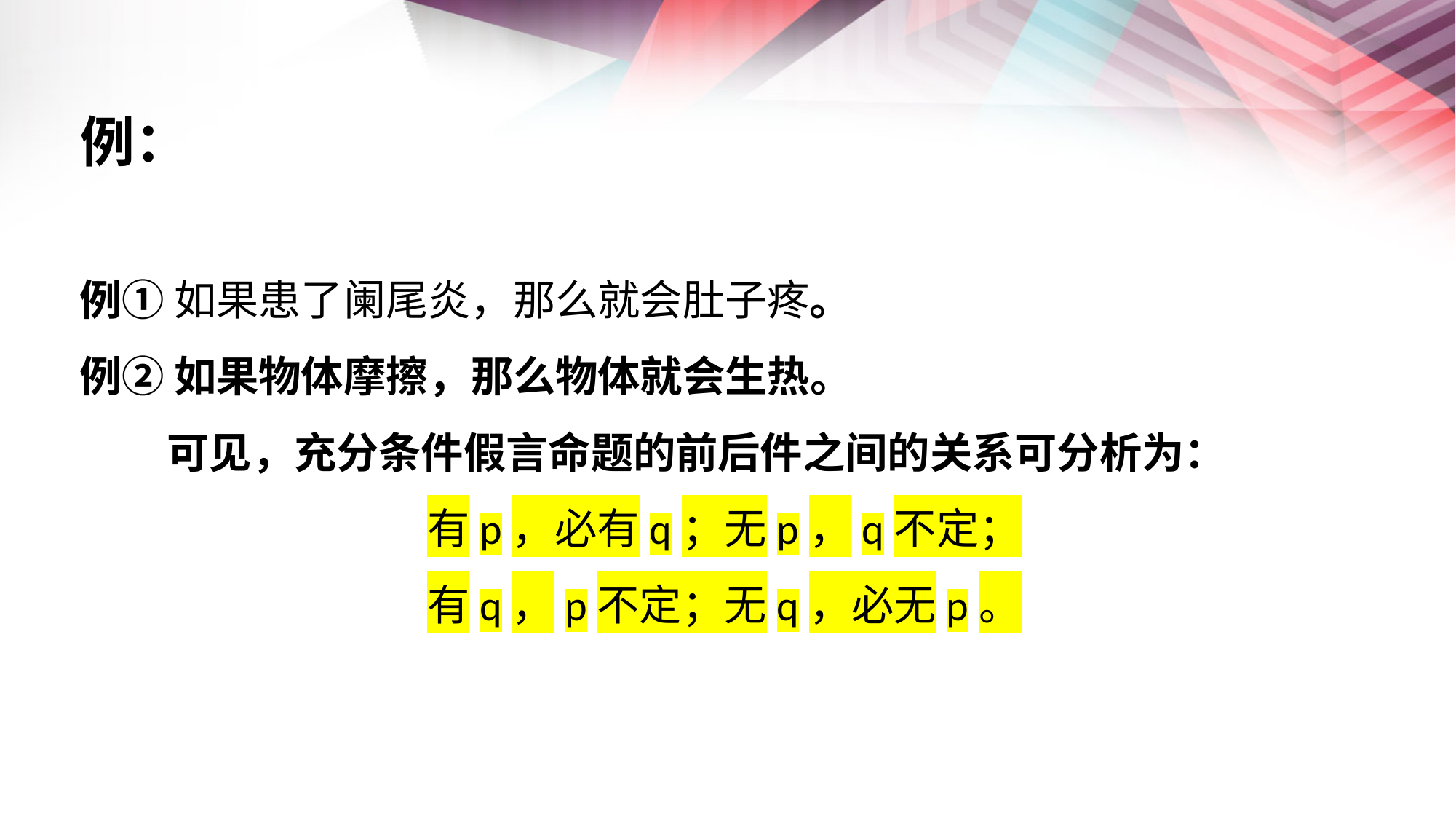

例：
例① 如果患了阑尾炎，那么就会肚子疼。
例② 如果物体摩擦，那么物体就会生热。
        可见，充分条件假言命题的前后件之间的关系可分析为：
有p，必有q；无p，q不定；
有q，p不定；无q，必无p。